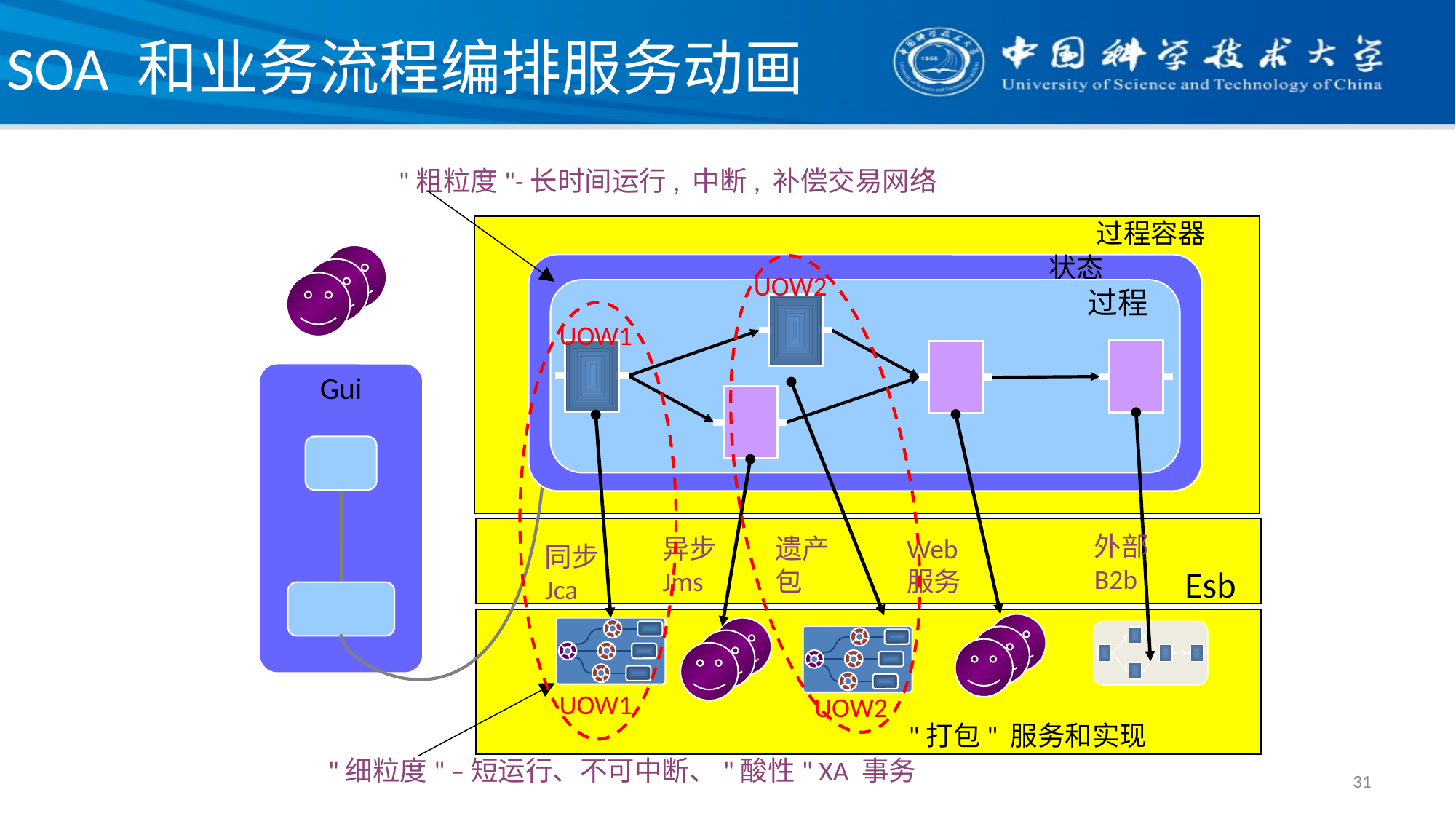

# SOA 和业务流程编排服务动画
"粗粒度"-长时间运行, 中断, 补偿交易网络

过程

状态

过程容器

Gui

UOW2
异步
Jms
遗产
包
Web
服务

UOW2

UOW1
同步
Jca

UOW1

"细粒度" –短运行、不可中断、"酸性" XA 事务
外部
B2b

Esb

"打包" 服务和实现
31